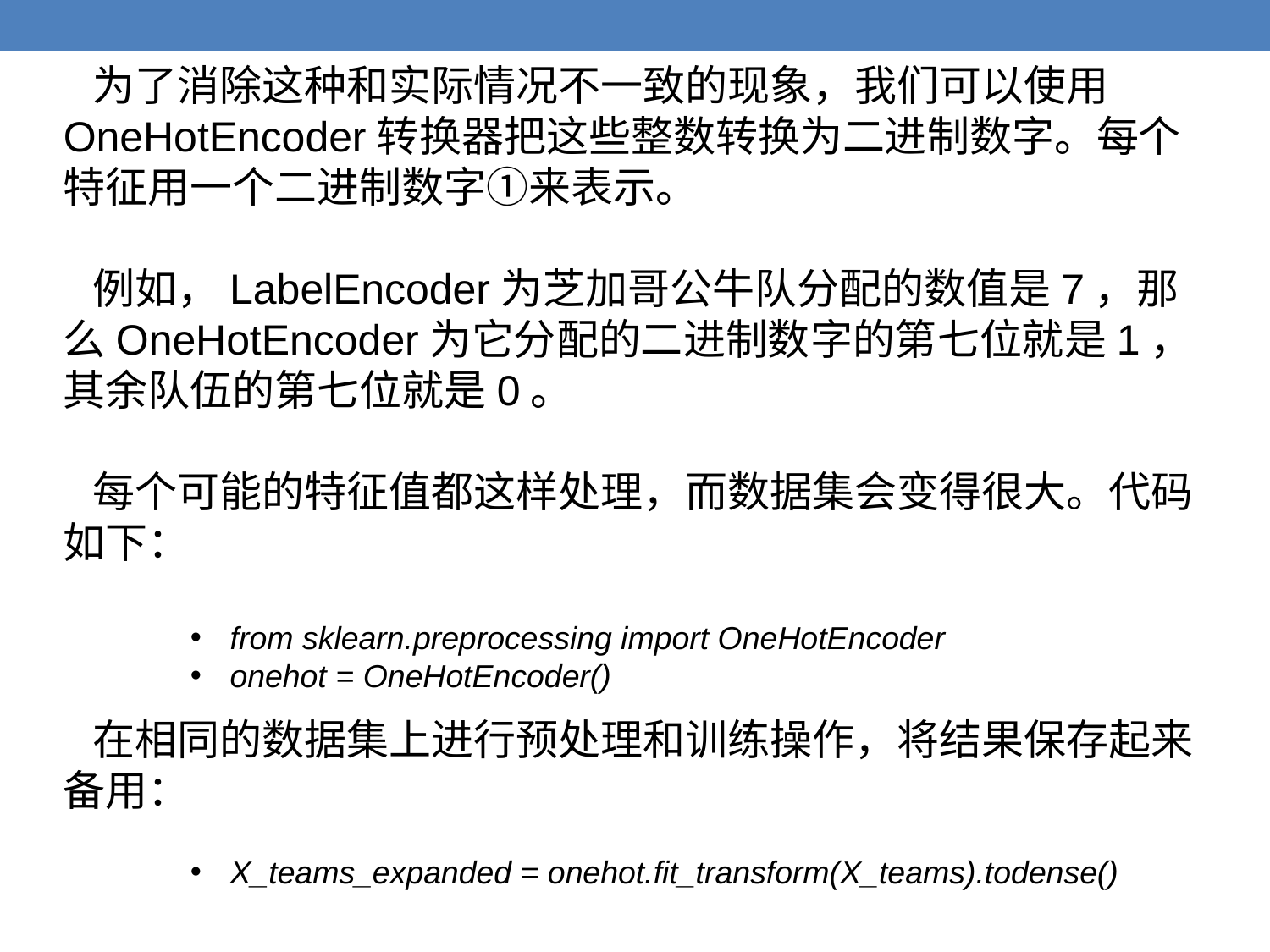

为了消除这种和实际情况不一致的现象，我们可以使用OneHotEncoder转换器把这些整数转换为二进制数字。每个特征用一个二进制数字①来表示。

  例如，LabelEncoder为芝加哥公牛队分配的数值是7，那么OneHotEncoder为它分配的二进制数字的第七位就是1，其余队伍的第七位就是0。

  每个可能的特征值都这样处理，而数据集会变得很大。代码如下：

from sklearn.preprocessing import OneHotEncoder
onehot = OneHotEncoder()
  在相同的数据集上进行预处理和训练操作，将结果保存起来备用：

X_teams_expanded = onehot.fit_transform(X_teams).todense()